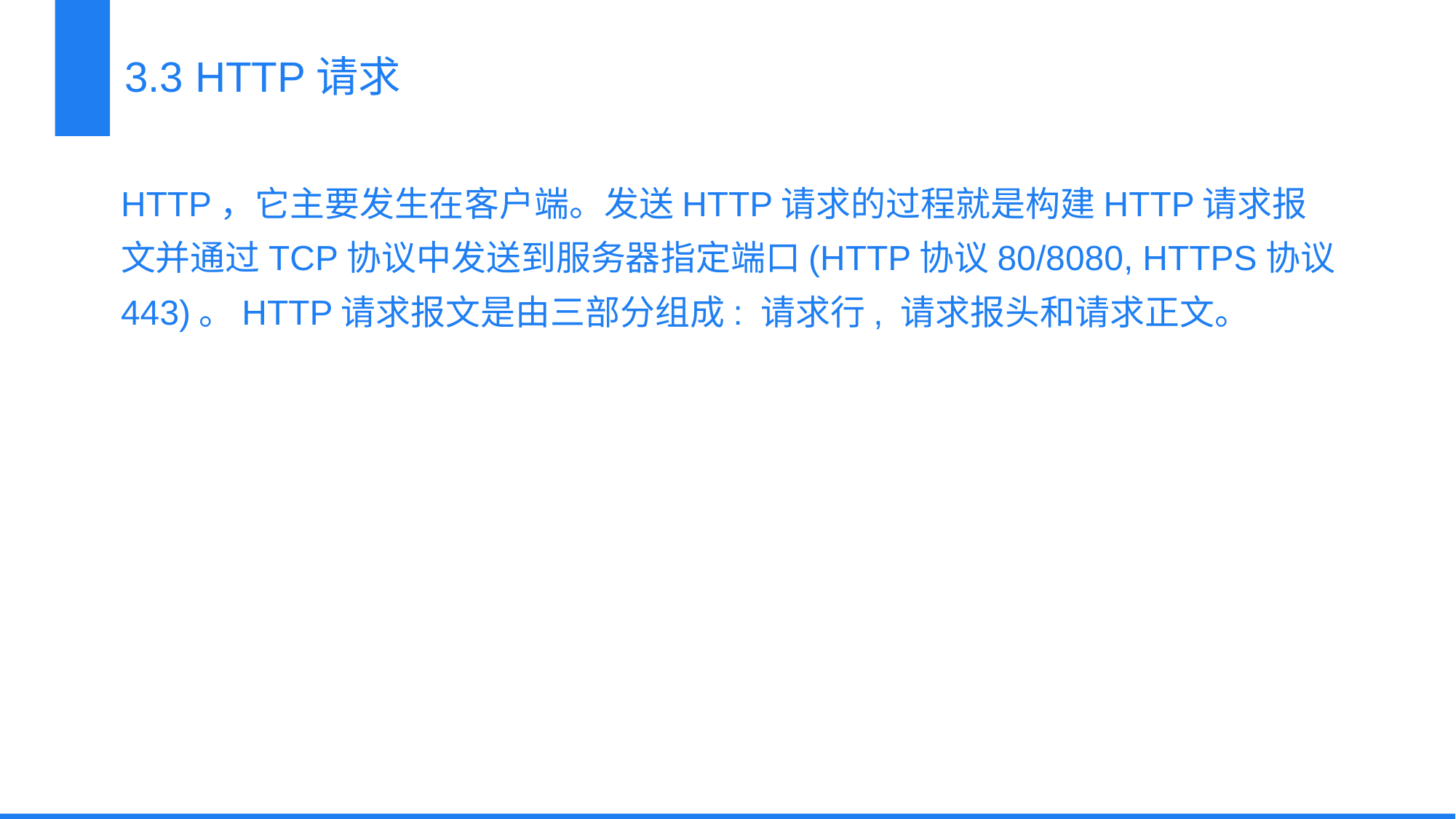

3.3 HTTP请求
HTTP，它主要发生在客户端。发送HTTP请求的过程就是构建HTTP请求报文并通过TCP协议中发送到服务器指定端口(HTTP协议80/8080, HTTPS协议443)。HTTP请求报文是由三部分组成: 请求行, 请求报头和请求正文。